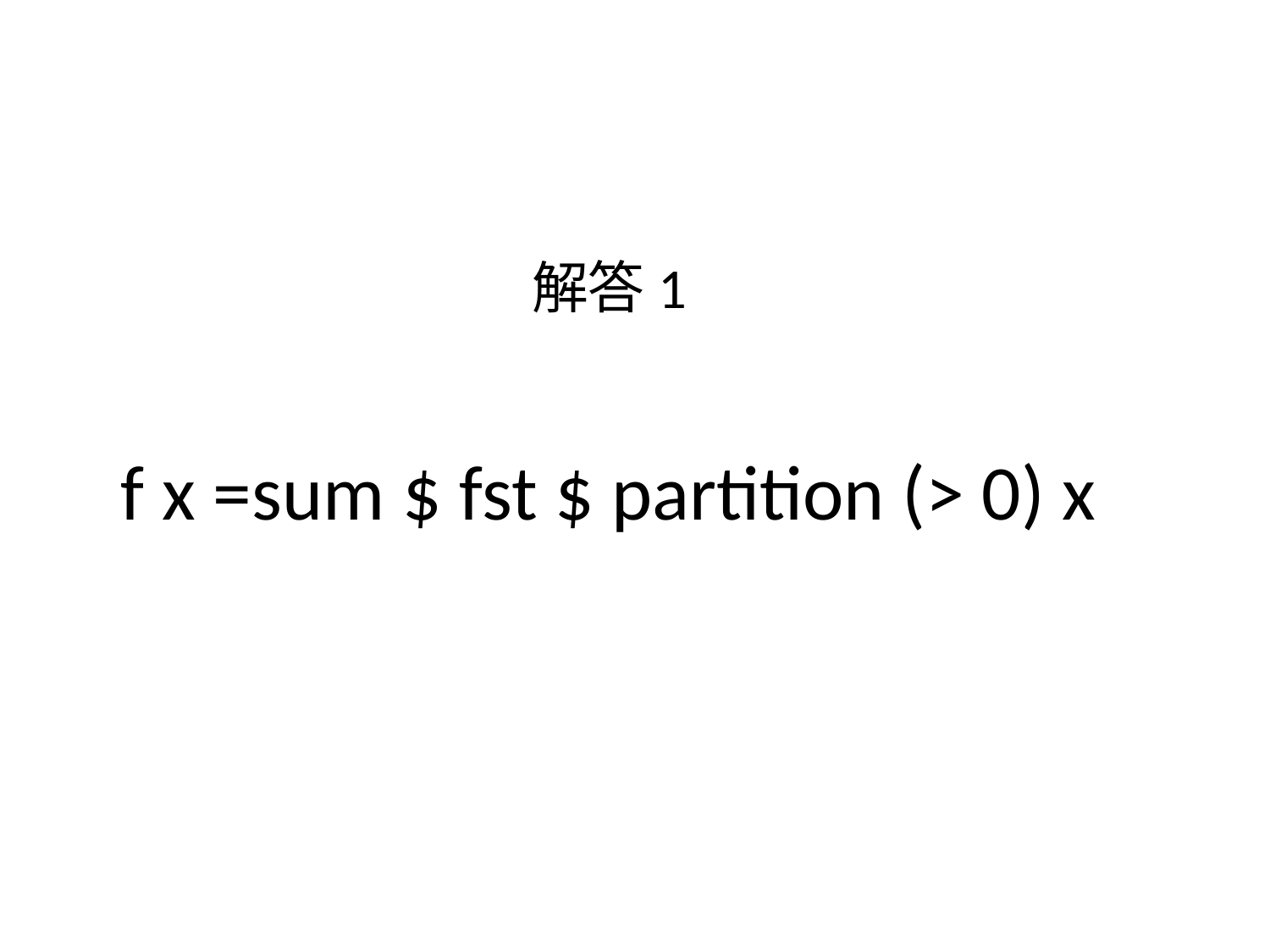

解答1
f x =sum $ fst $ partition (> 0) x